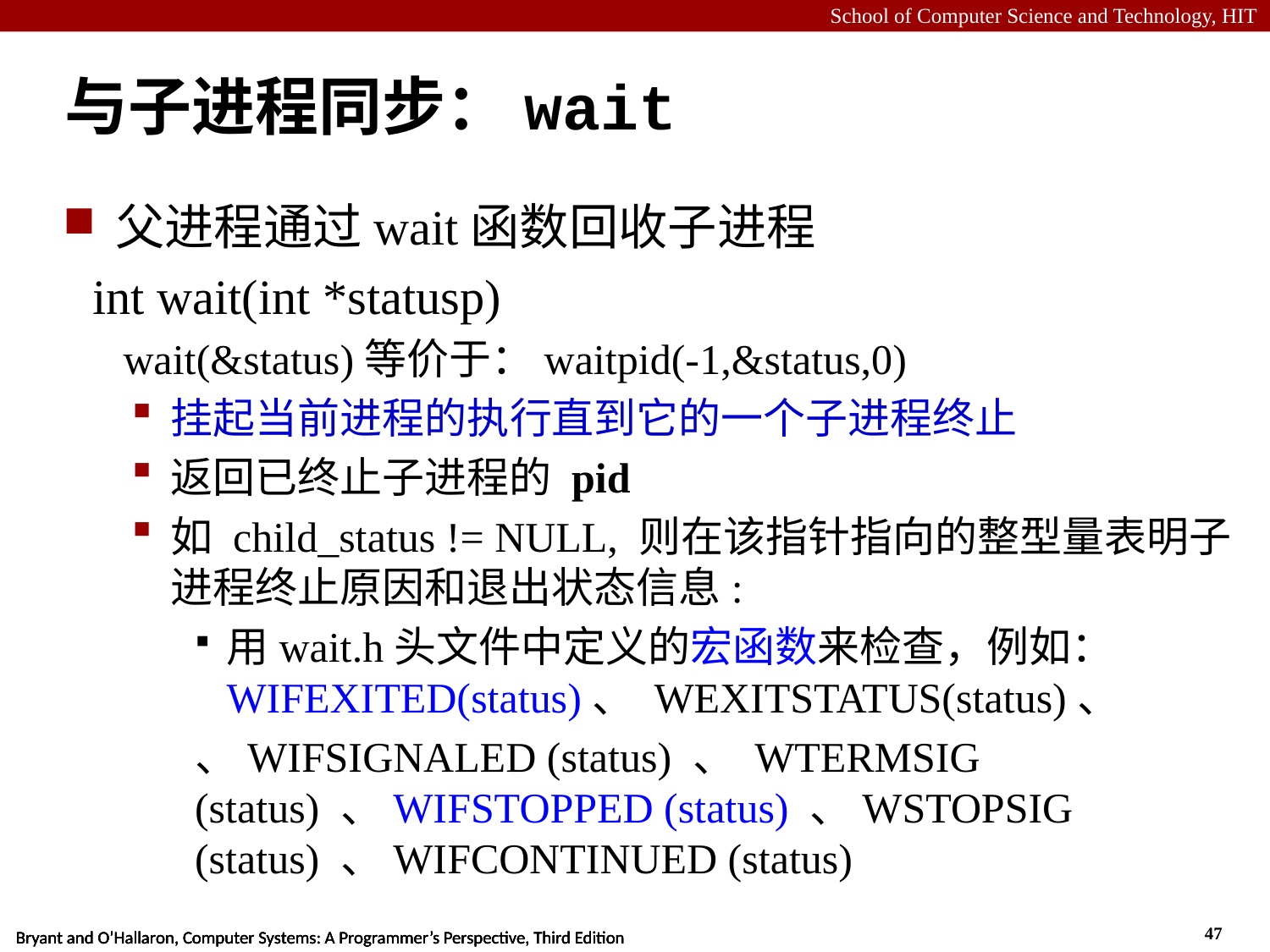

# 与子进程同步：wait
父进程通过wait函数回收子进程
  int wait(int *statusp)
wait(&status)等价于：waitpid(-1,&status,0)
挂起当前进程的执行直到它的一个子进程终止
返回已终止子进程的 pid
如 child_status != NULL, 则在该指针指向的整型量表明子进程终止原因和退出状态信息:
用wait.h头文件中定义的宏函数来检查，例如：WIFEXITED(status)、 WEXITSTATUS(status)、
、WIFSIGNALED (status) 、 WTERMSIG (status) 、WIFSTOPPED (status) 、WSTOPSIG (status) 、WIFCONTINUED (status)